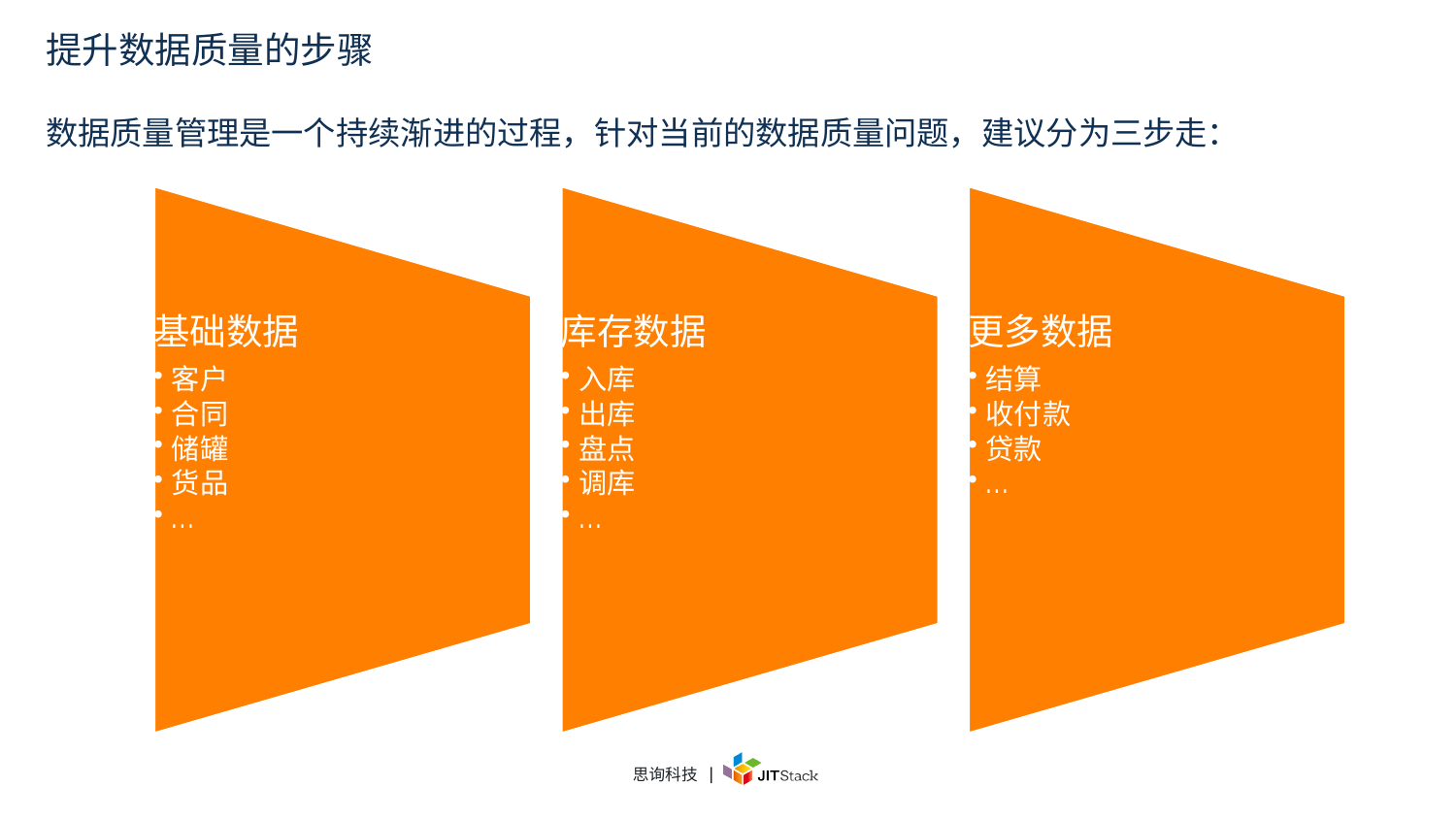

提升数据质量的步骤
数据质量管理是一个持续渐进的过程，针对当前的数据质量问题，建议分为三步走：
基础数据
客户
合同
储罐
货品
…
库存数据
入库
出库
盘点
调库
…
更多数据
结算
收付款
贷款
…